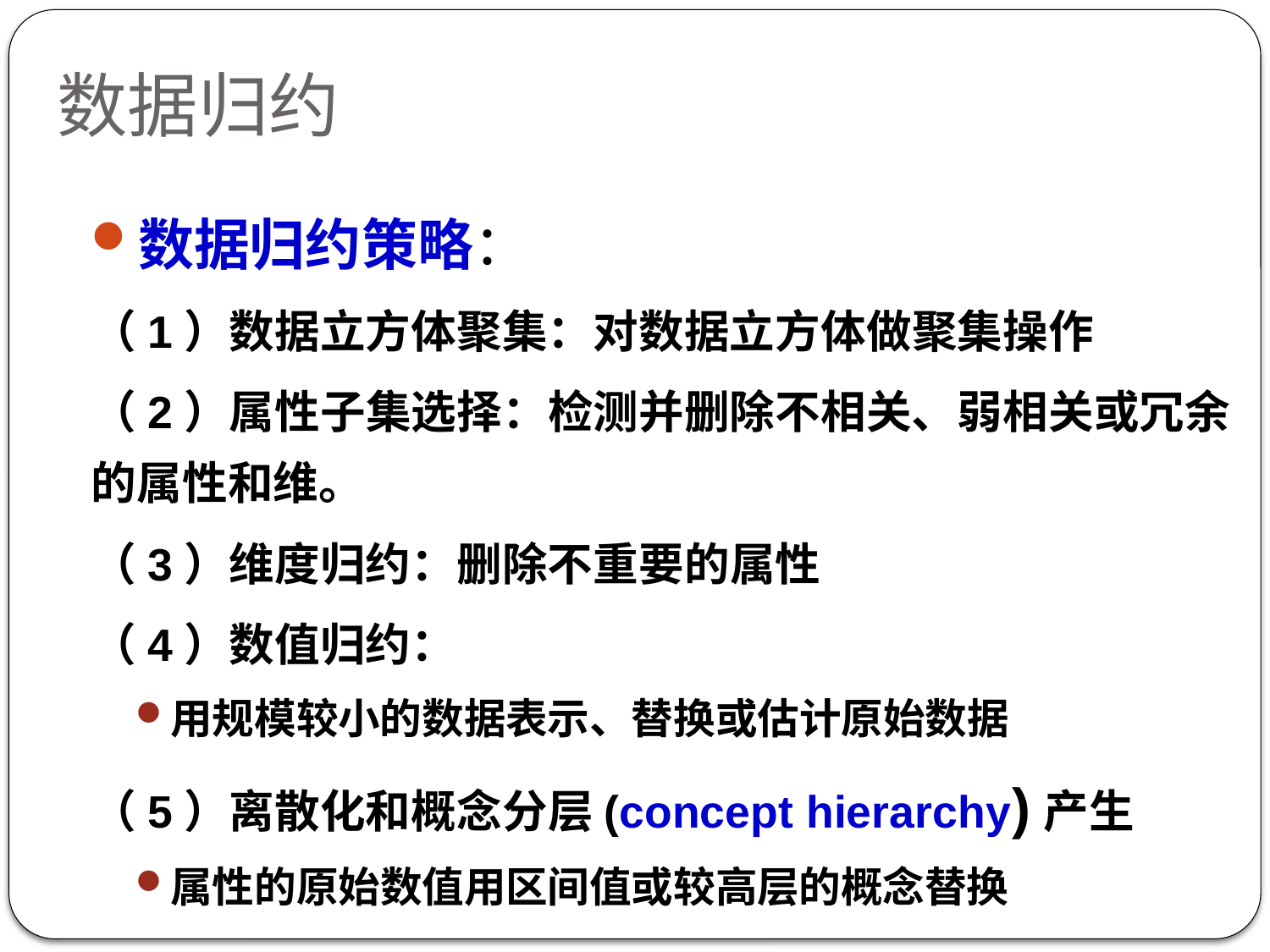

# 数据归约
数据归约策略：
（1）数据立方体聚集：对数据立方体做聚集操作
（2）属性子集选择：检测并删除不相关、弱相关或冗余 的属性和维。
（3）维度归约：删除不重要的属性
（4）数值归约：
用规模较小的数据表示、替换或估计原始数据
（5）离散化和概念分层(concept hierarchy)产生
属性的原始数值用区间值或较高层的概念替换